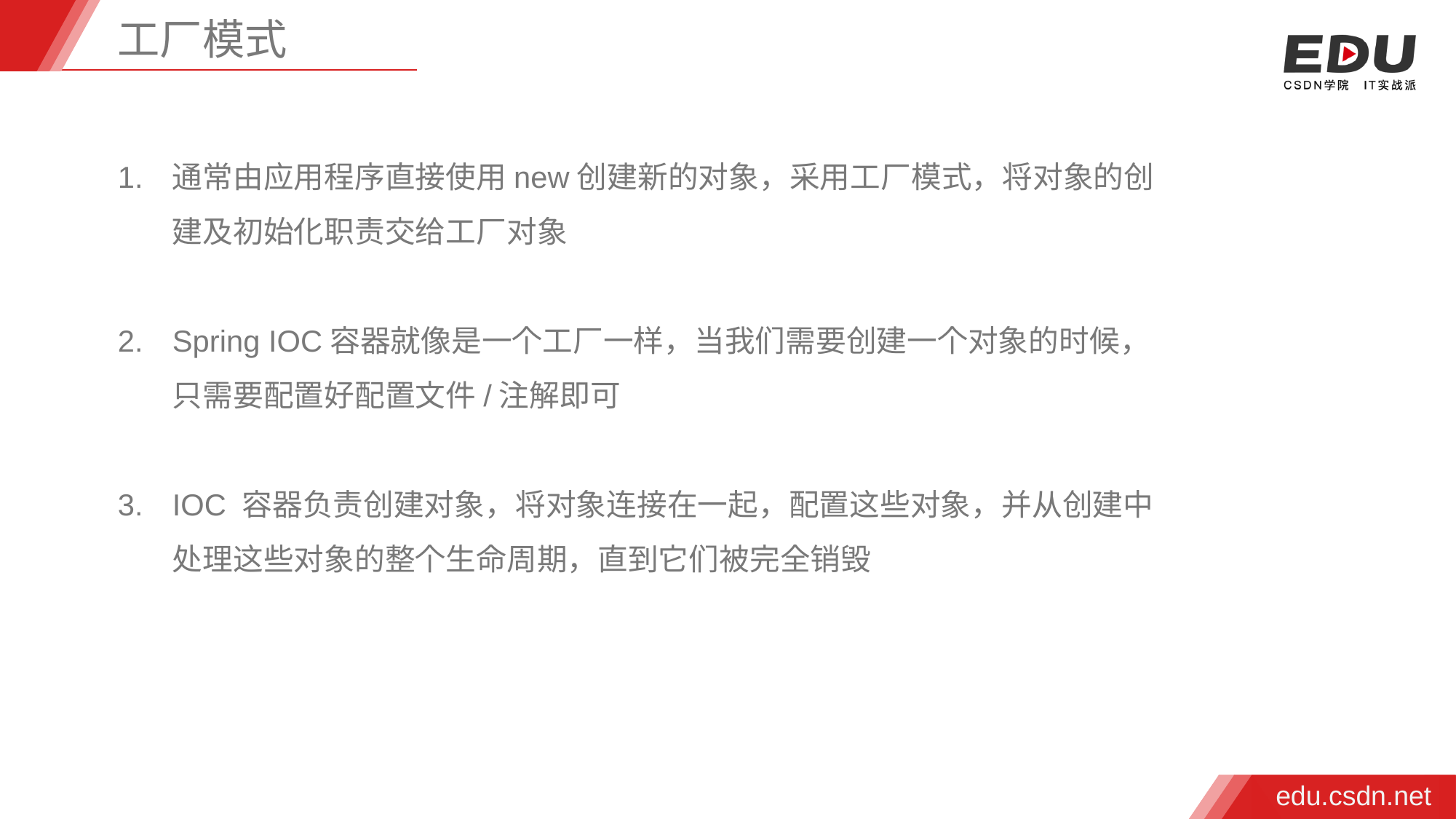

工厂模式
通常由应用程序直接使用new创建新的对象，采用工厂模式，将对象的创建及初始化职责交给工厂对象

Spring IOC容器就像是一个工厂一样，当我们需要创建一个对象的时候，只需要配置好配置文件/注解即可

IOC 容器负责创建对象，将对象连接在一起，配置这些对象，并从创建中处理这些对象的整个生命周期，直到它们被完全销毁
edu.csdn.net